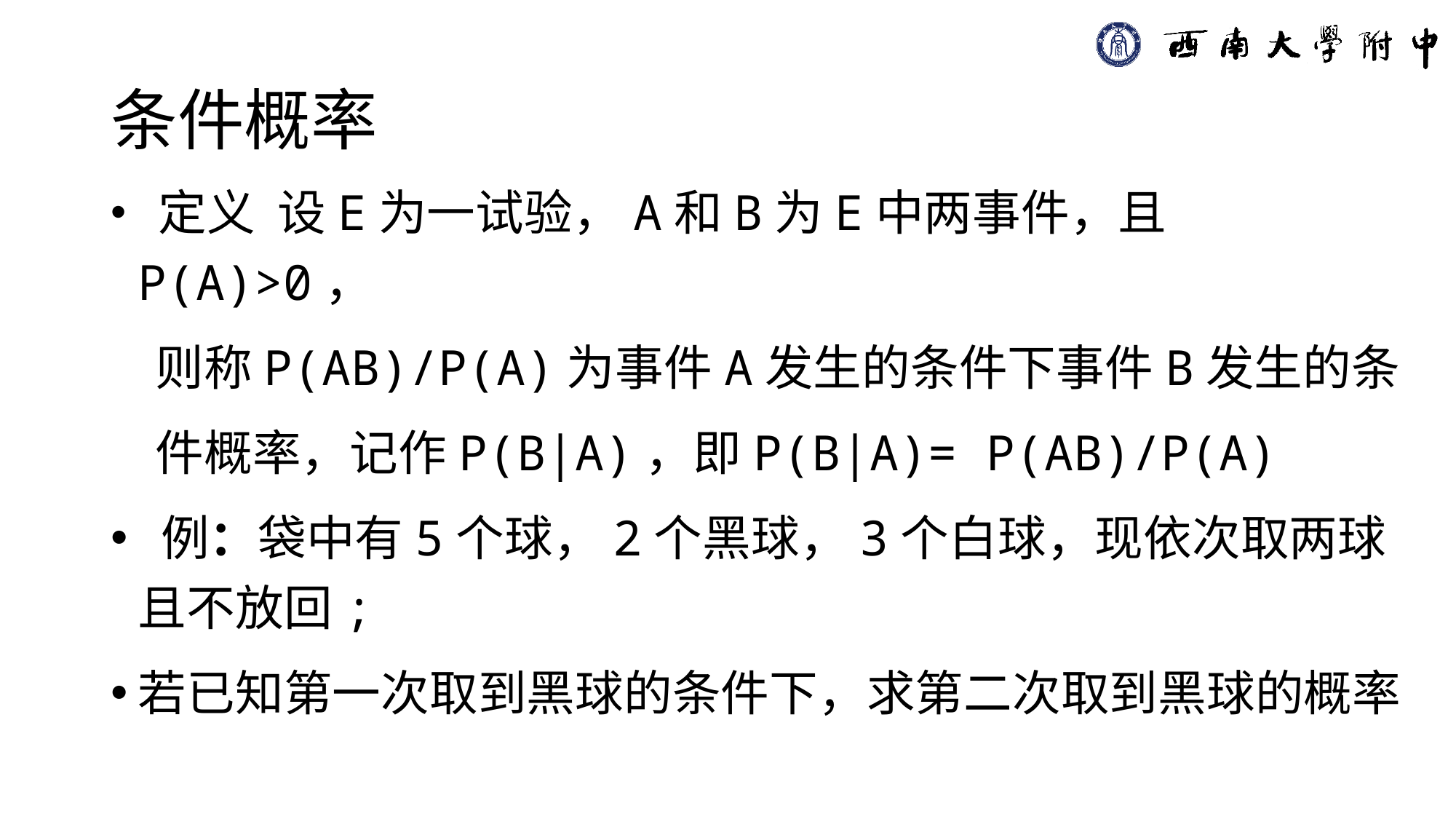

条件概率
 定义  设E为一试验，A和B为E中两事件，且 P(A)>0，
   则称P(AB)/P(A)为事件A发生的条件下事件B发生的条
   件概率，记作P(B|A)，即P(B|A)= P(AB)/P(A)
 例：袋中有5个球，2个黑球，3个白球，现依次取两球且不放回;
若已知第一次取到黑球的条件下，求第二次取到黑球的概率